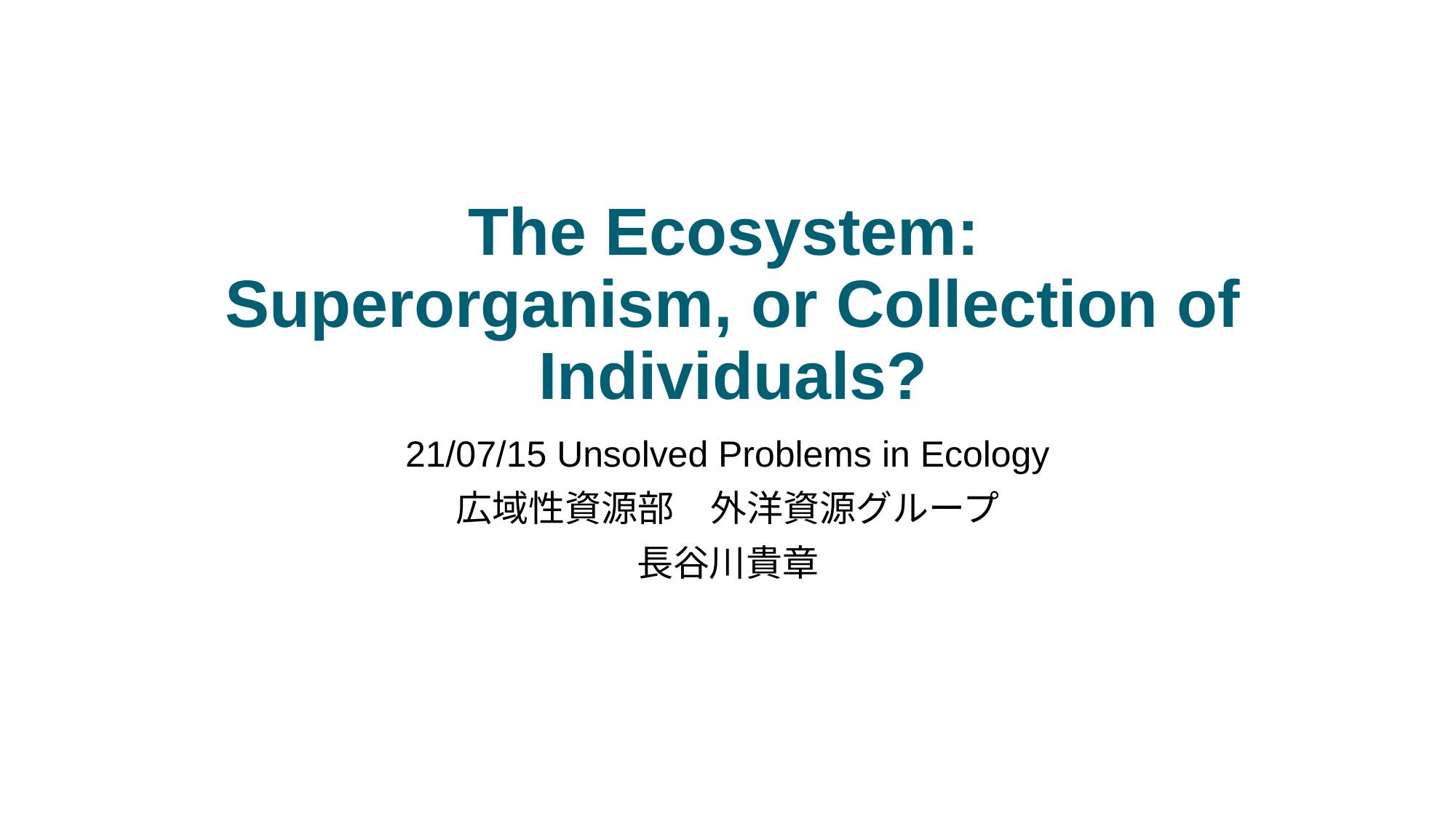

# The Ecosystem: Superorganism, or Collection of Individuals?
21/07/15 Unsolved Problems in Ecology
広域性資源部　外洋資源グループ
長谷川貴章